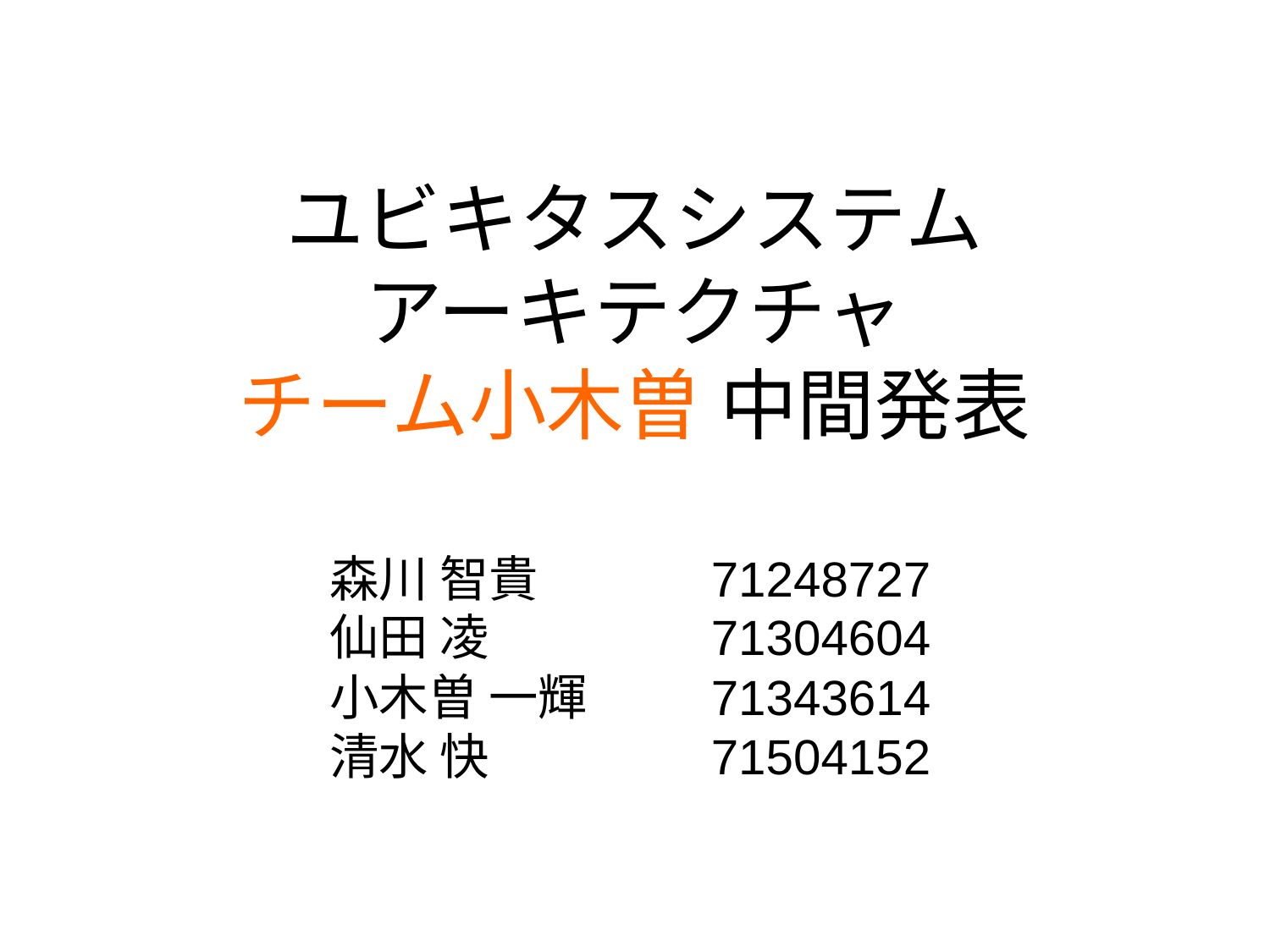

# ユビキタスシステム アーキテクチャ チーム小木曽 中間発表
森川 智貴　	71248727
仙田 凌　		71304604
小木曽 一輝　	71343614
清水 快　		71504152